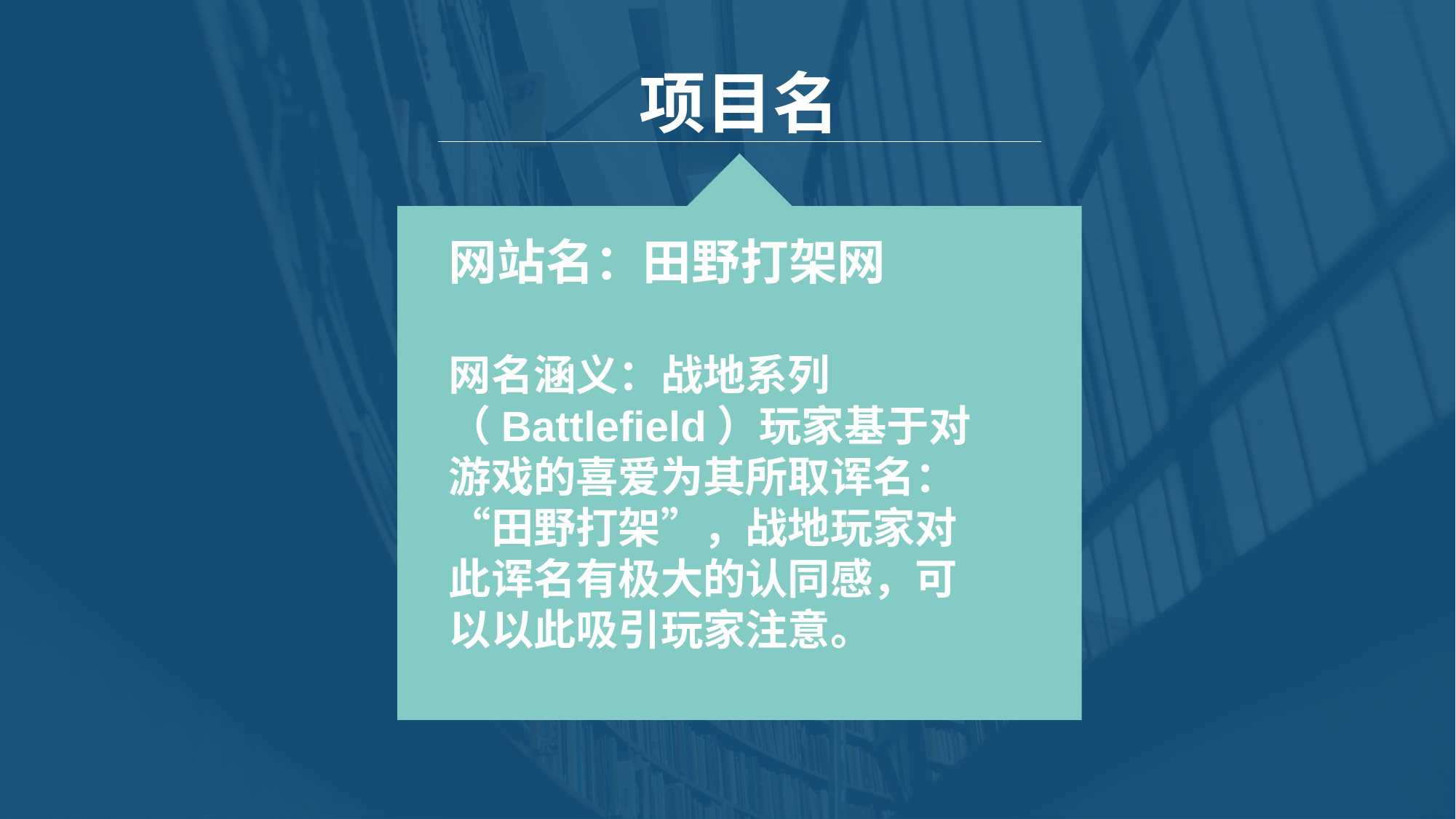

项目名

网站名：田野打架网

网名涵义：战地系列（Battlefield）玩家基于对游戏的喜爱为其所取诨名：“田野打架”，战地玩家对此诨名有极大的认同感，可以以此吸引玩家注意。